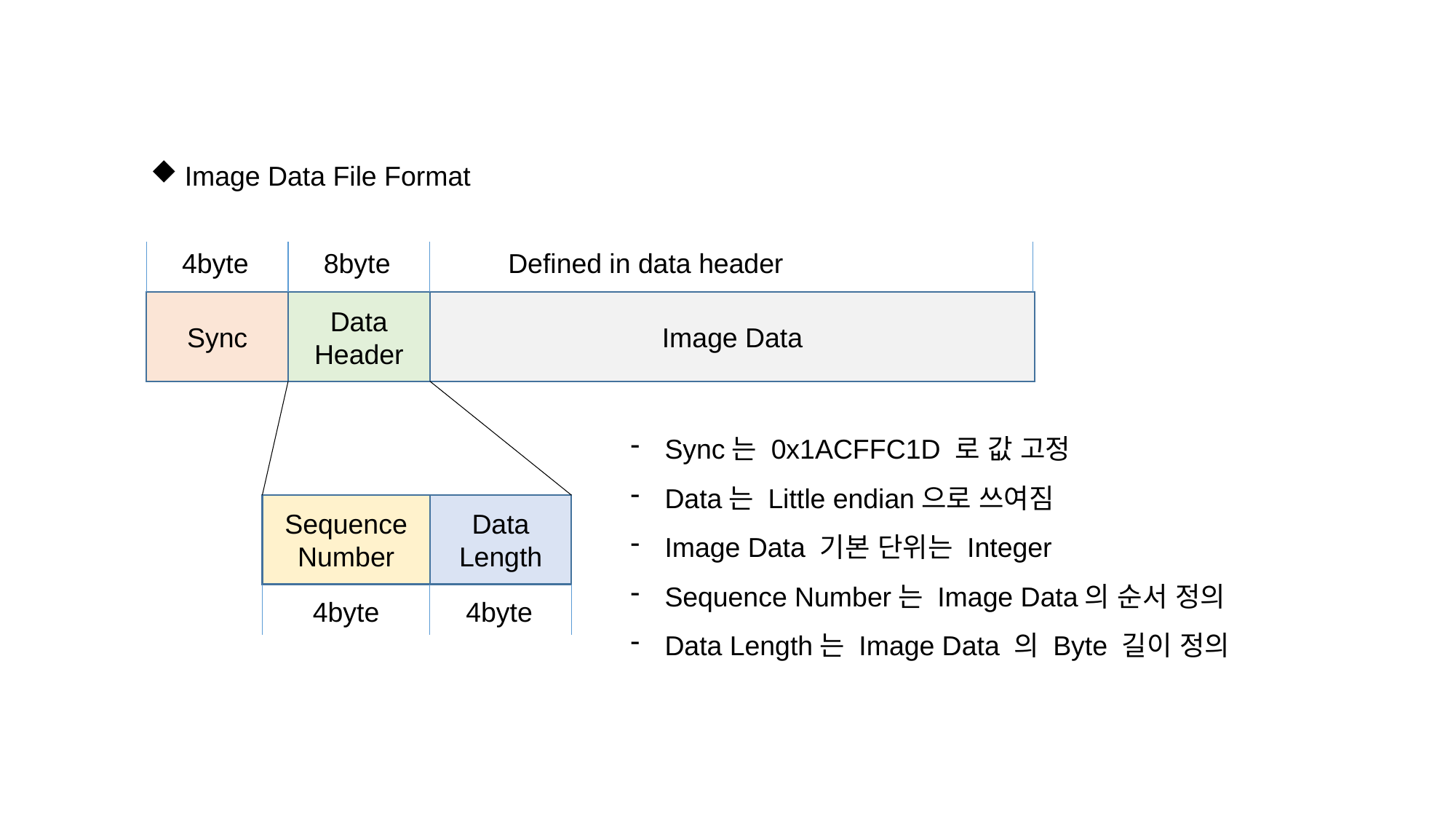

Image Data File Format
4byte
8byte
Defined in data header
Sync
Data Header
Image Data
Sync는 0x1ACFFC1D 로 값 고정
Data는 Little endian으로 쓰여짐
Image Data 기본 단위는 Integer
Sequence Number는 Image Data의 순서 정의
Data Length는 Image Data 의 Byte 길이 정의
Sequence
Number
Data Length
4byte
4byte